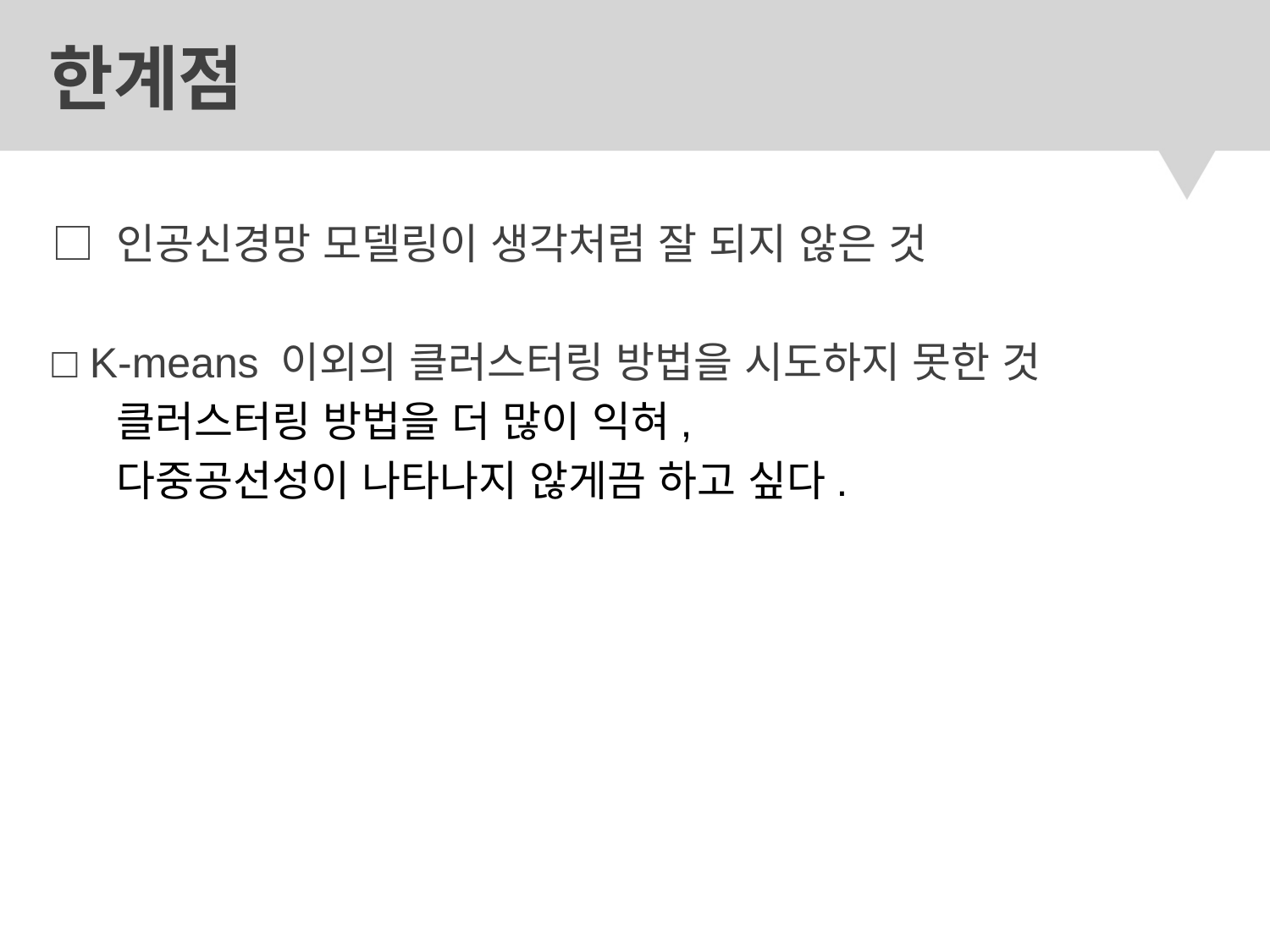

# 한계점
□ 인공신경망 모델링이 생각처럼 잘 되지 않은 것

□ K-means 이외의 클러스터링 방법을 시도하지 못한 것
□ 클러스터링 방법을 더 많이 익혀,
□ 다중공선성이 나타나지 않게끔 하고 싶다.